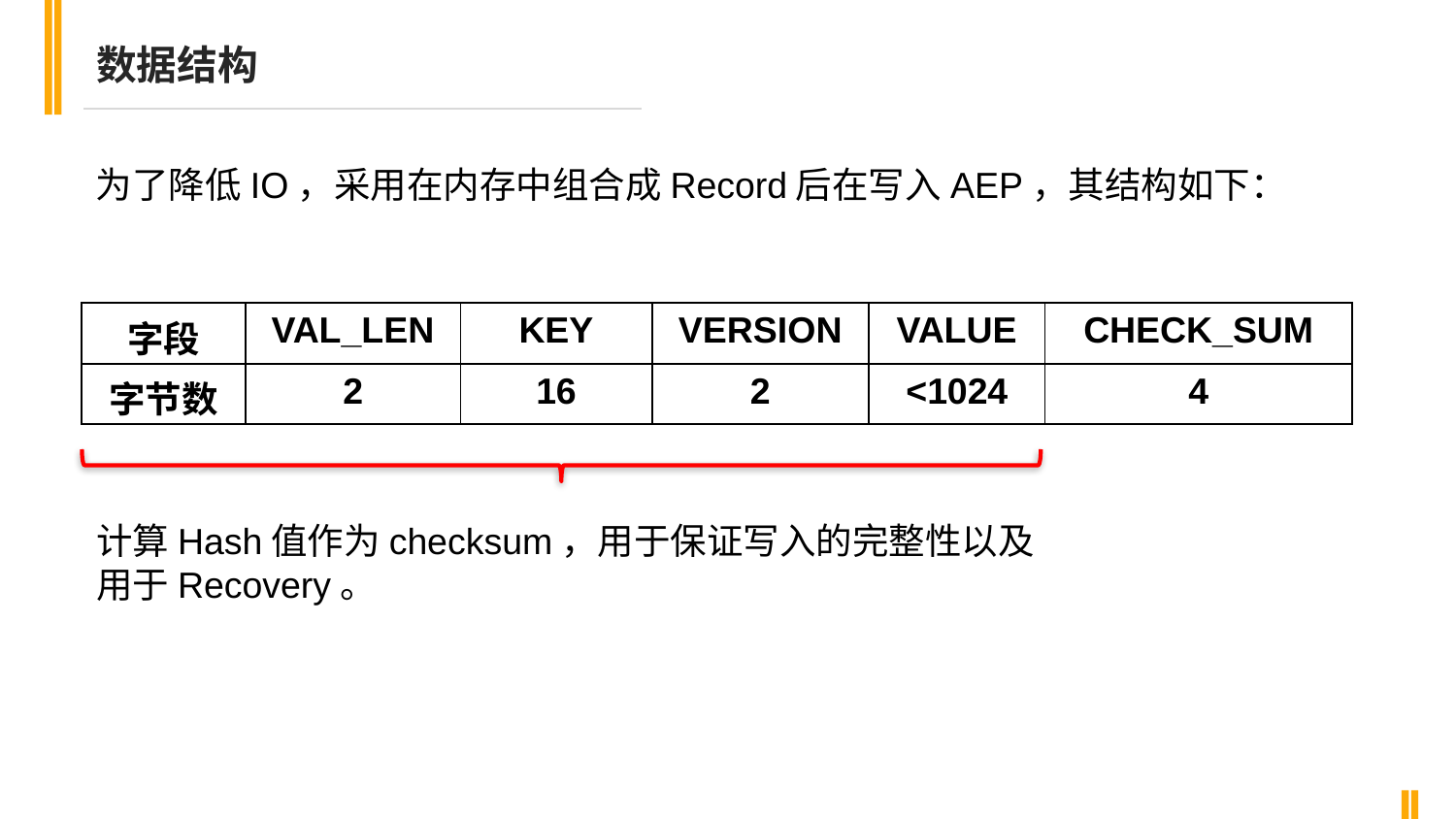

数据结构
为了降低IO，采用在内存中组合成Record后在写入AEP，其结构如下：
| 字段 | VAL\_LEN | KEY | VERSION | VALUE | CHECK\_SUM |
| --- | --- | --- | --- | --- | --- |
| 字节数 | 2 | 16 | 2 | <1024 | 4 |
计算Hash值作为checksum，用于保证写入的完整性以及用于Recovery。